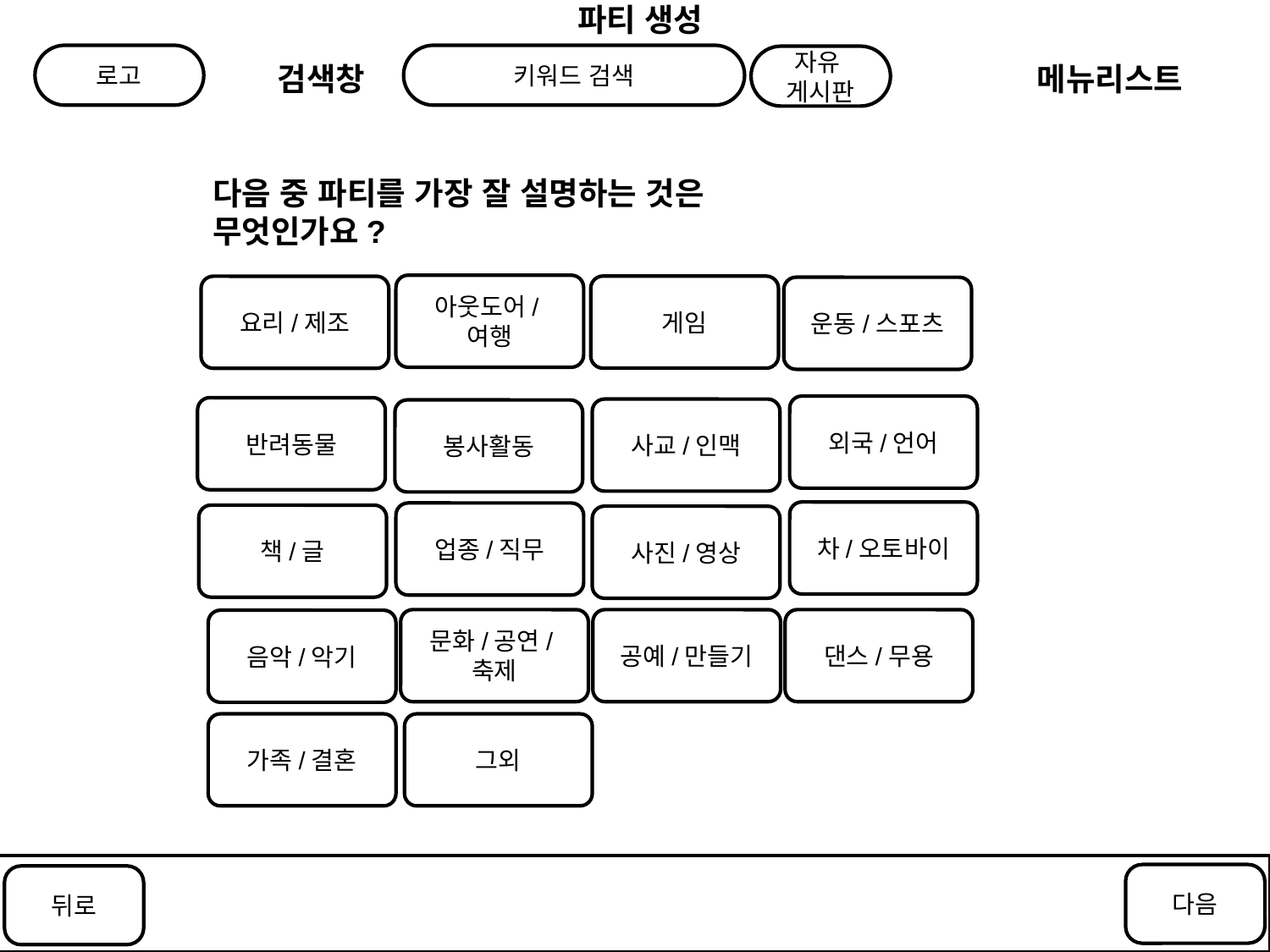

파티 생성
로고
키워드 검색
자유
게시판
검색창
메뉴리스트
다음 중 파티를 가장 잘 설명하는 것은
무엇인가요?
아웃도어/여행
게임
요리/제조
운동/스포츠
외국/언어
반려동물
사교/인맥
봉사활동
차/오토바이
업종/직무
책/글
사진/영상
문화/공연/축제
공예/만들기
댄스/무용
음악/악기
가족/결혼
그외

다음
뒤로